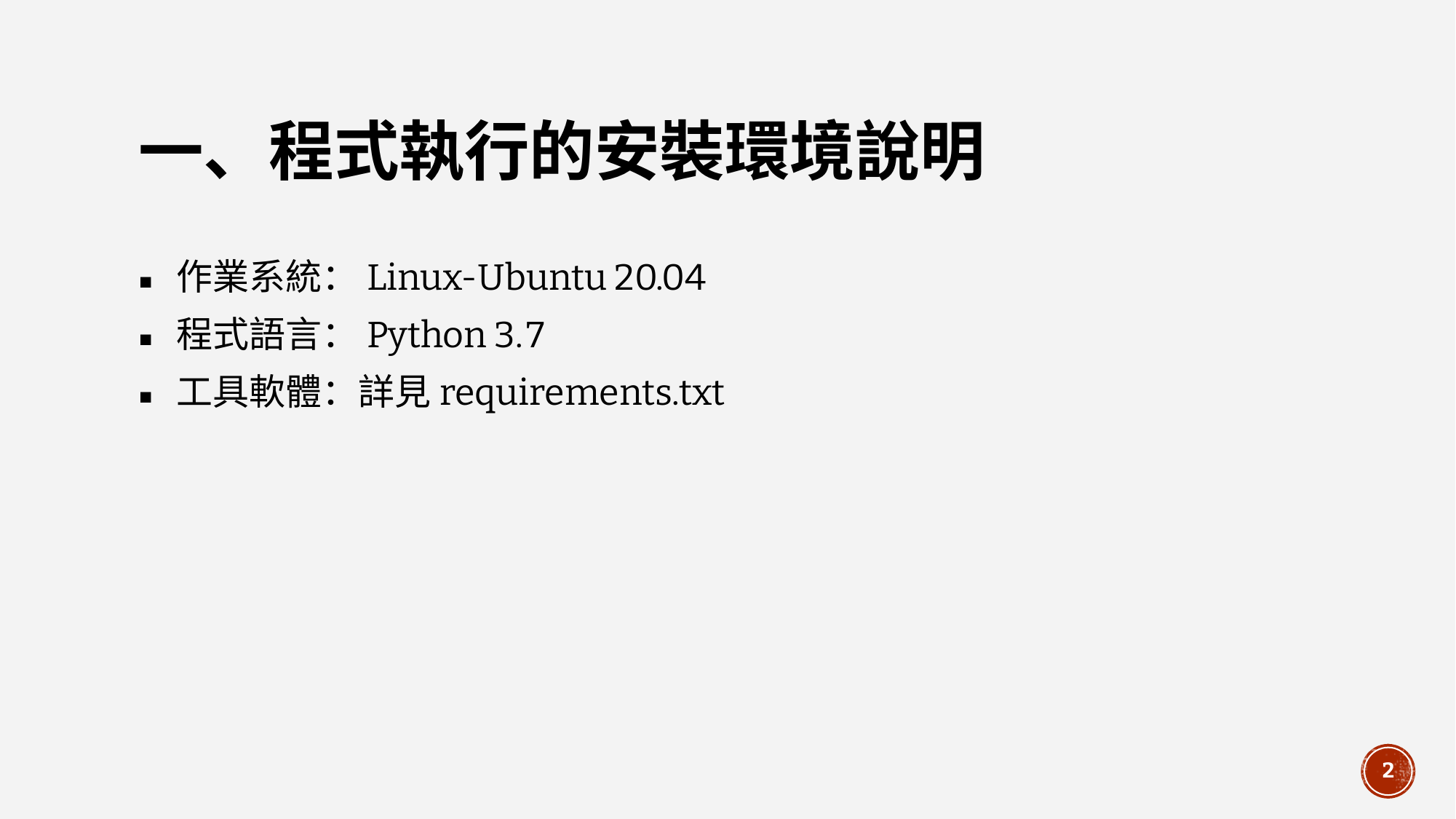

# 一、程式執行的安裝環境說明
 作業系統：Linux-Ubuntu 20.04
 程式語言：Python 3. 7
 工具軟體：詳見requirements.txt
2